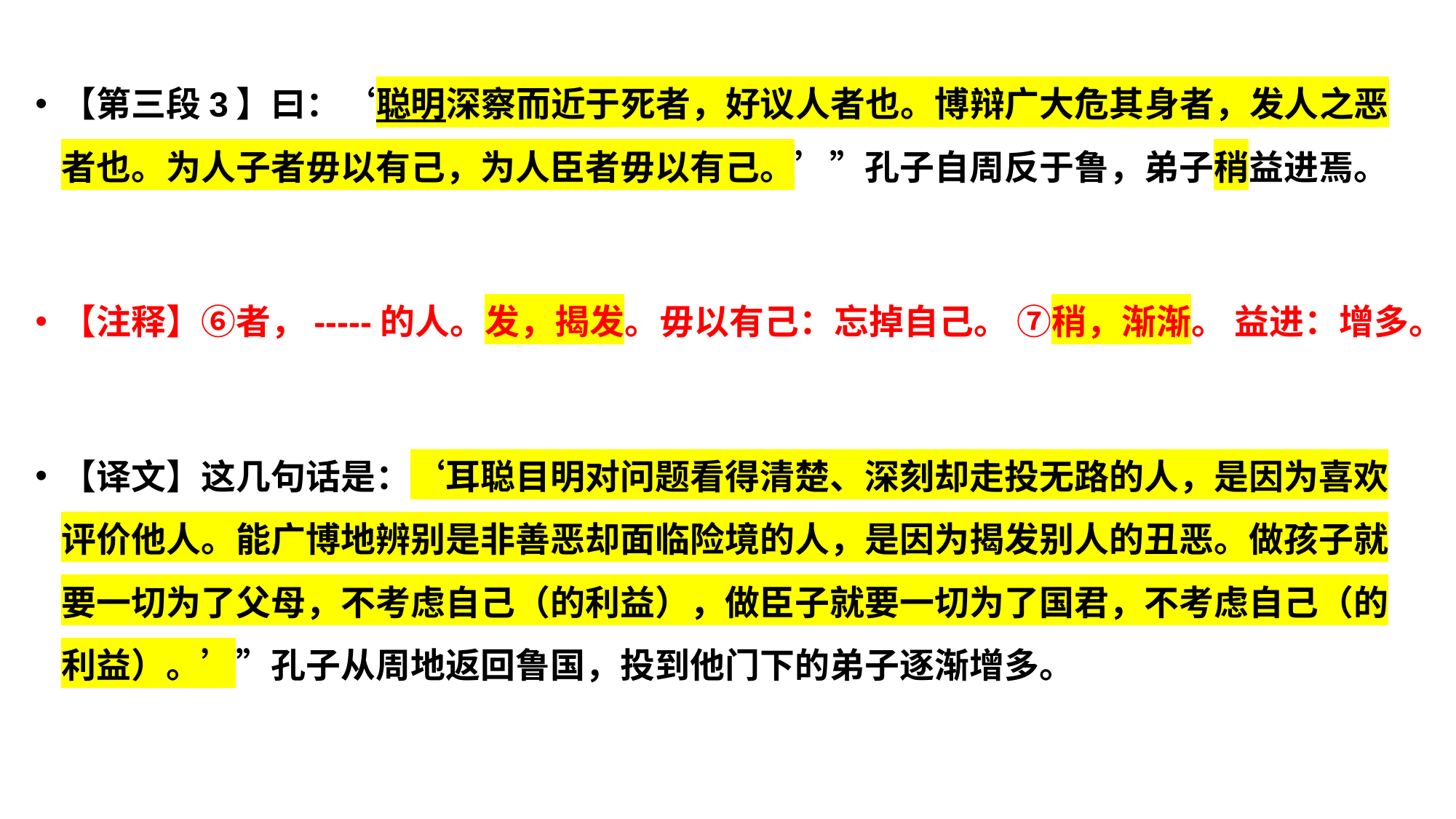

【第三段3】曰：‘聪明深察而近于死者，好议人者也。博辩广大危其身者，发人之恶者也。为人子者毋以有己，为人臣者毋以有己。’”孔子自周反于鲁，弟子稍益进焉。

【注释】⑥者，-----的人。发，揭发。毋以有己：忘掉自己。 ⑦稍，渐渐。 益进：增多。

【译文】这几句话是：‘耳聪目明对问题看得清楚、深刻却走投无路的人，是因为喜欢评价他人。能广博地辨别是非善恶却面临险境的人，是因为揭发别人的丑恶。做孩子就要一切为了父母，不考虑自己（的利益），做臣子就要一切为了国君，不考虑自己（的利益）。’”孔子从周地返回鲁国，投到他门下的弟子逐渐增多。